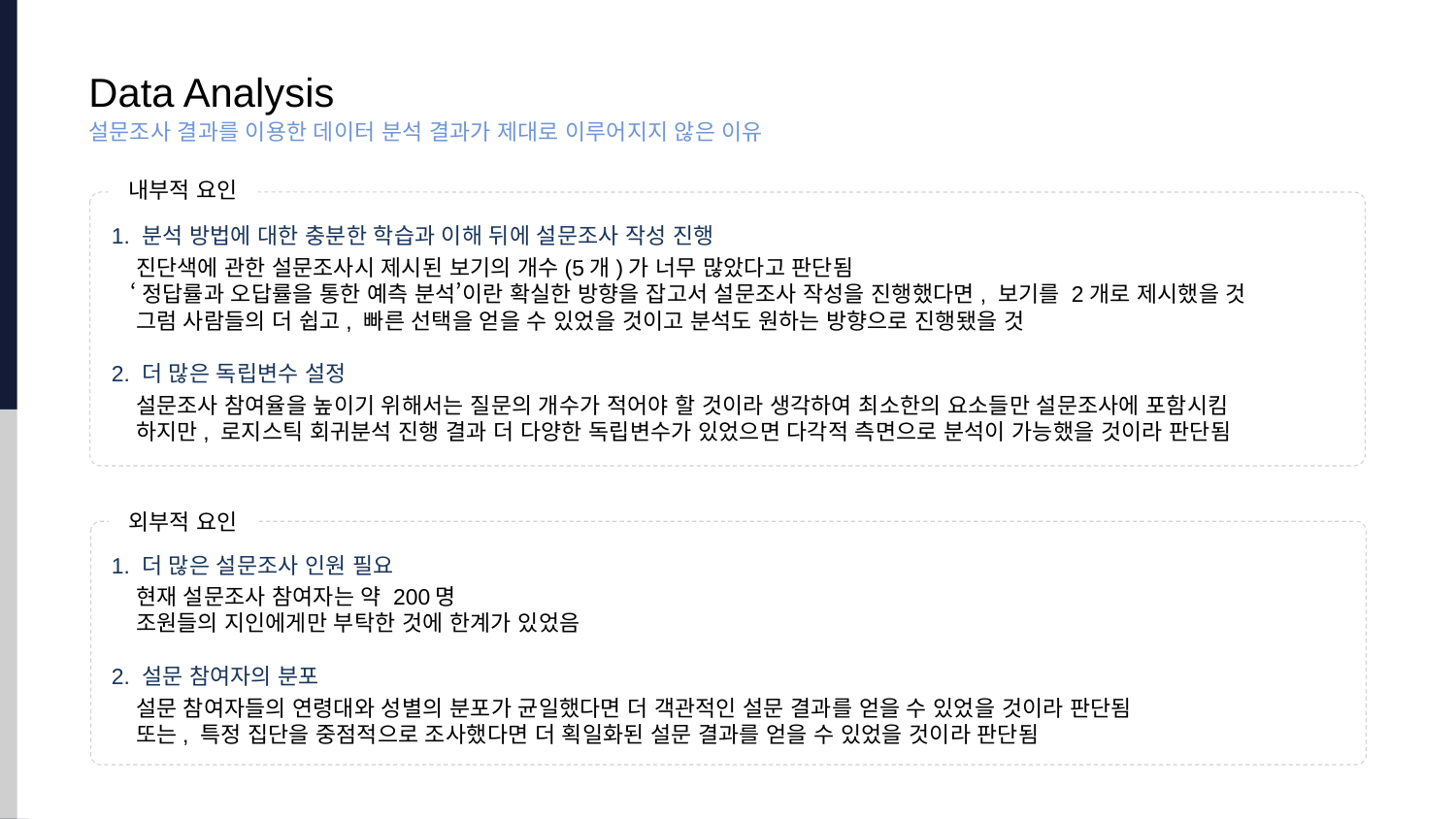

Data Analysis
설문조사 결과를 이용한 데이터 분석 결과가 제대로 이루어지지 않은 이유
내부적 요인

1. 분석 방법에 대한 충분한 학습과 이해 뒤에 설문조사 작성 진행

   진단색에 관한 설문조사시 제시된 보기의 개수(5개)가 너무 많았다고 판단됨
   ‘정답률과 오답률을 통한 예측 분석’이란 확실한 방향을 잡고서 설문조사 작성을 진행했다면, 보기를 2개로 제시했을 것
   그럼 사람들의 더 쉽고, 빠른 선택을 얻을 수 있었을 것이고 분석도 원하는 방향으로 진행됐을 것

2. 더 많은 독립변수 설정

   설문조사 참여율을 높이기 위해서는 질문의 개수가 적어야 할 것이라 생각하여 최소한의 요소들만 설문조사에 포함시킴
   하지만, 로지스틱 회귀분석 진행 결과 더 다양한 독립변수가 있었으면 다각적 측면으로 분석이 가능했을 것이라 판단됨
외부적 요인

1. 더 많은 설문조사 인원 필요

   현재 설문조사 참여자는 약 200명
   조원들의 지인에게만 부탁한 것에 한계가 있었음

2. 설문 참여자의 분포

   설문 참여자들의 연령대와 성별의 분포가 균일했다면 더 객관적인 설문 결과를 얻을 수 있었을 것이라 판단됨
   또는, 특정 집단을 중점적으로 조사했다면 더 획일화된 설문 결과를 얻을 수 있었을 것이라 판단됨